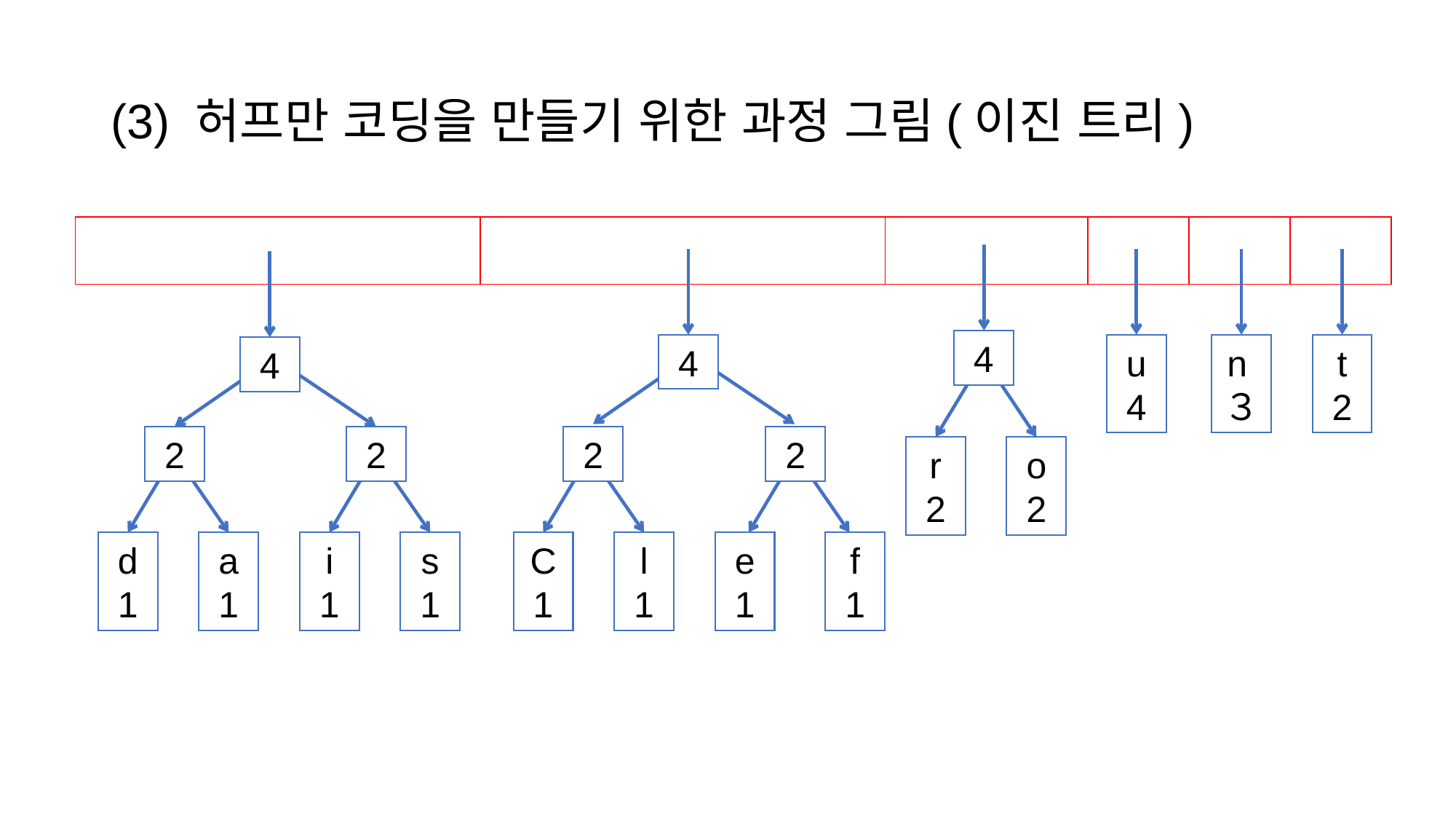

# (3) 허프만 코딩을 만들기 위한 과정 그림(이진 트리)
|  |  |  |  |  |  |
| --- | --- | --- | --- | --- | --- |
4
u4
4
n３
t 2
4
2
2
2
2
r 2
o2
C1
l 1
e1
i 1
s 1
d1
a1
f 1